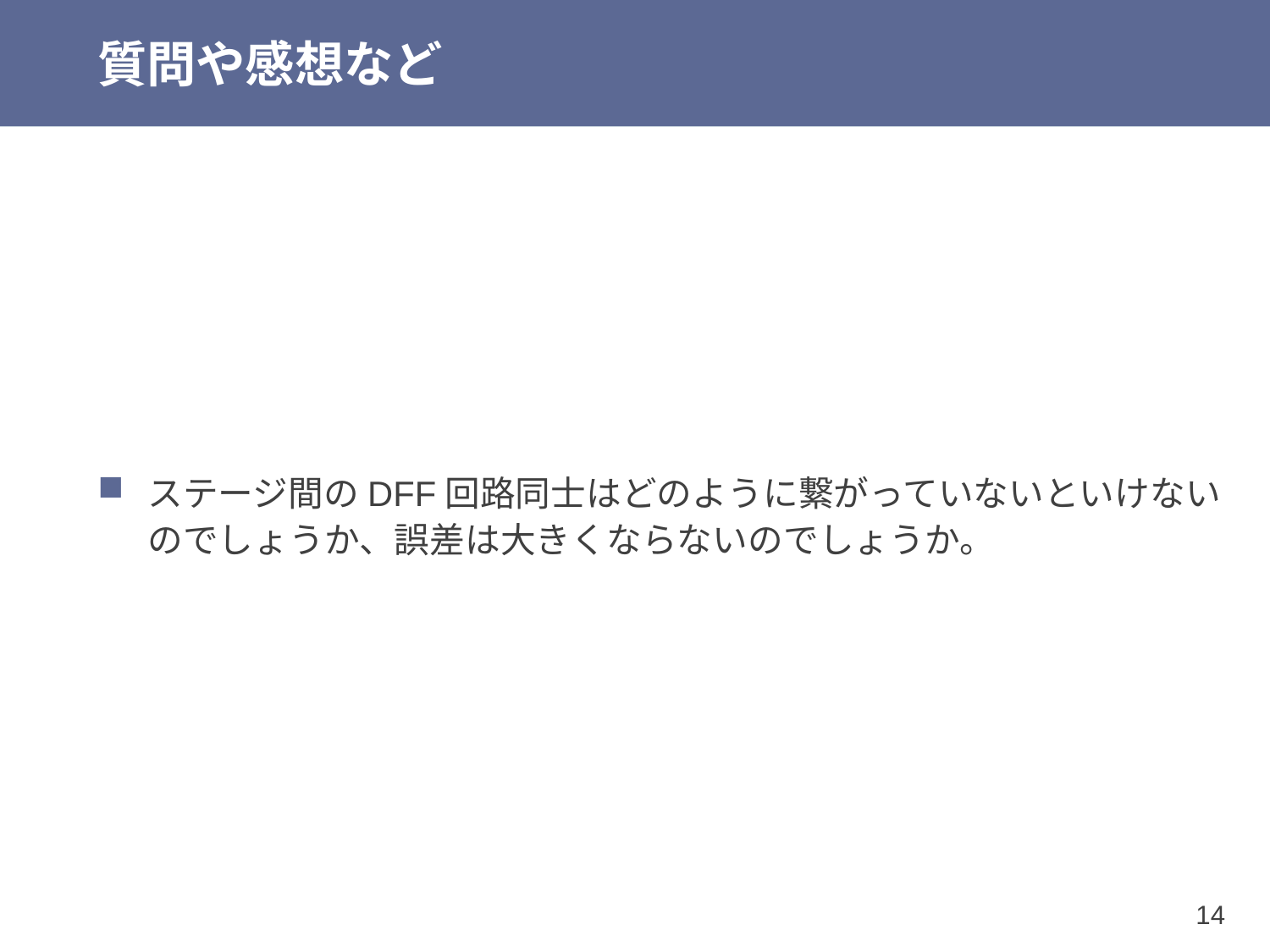

# 質問や感想など
ステージ間のDFF回路同士はどのように繋がっていないといけないのでしょうか、誤差は大きくならないのでしょうか。